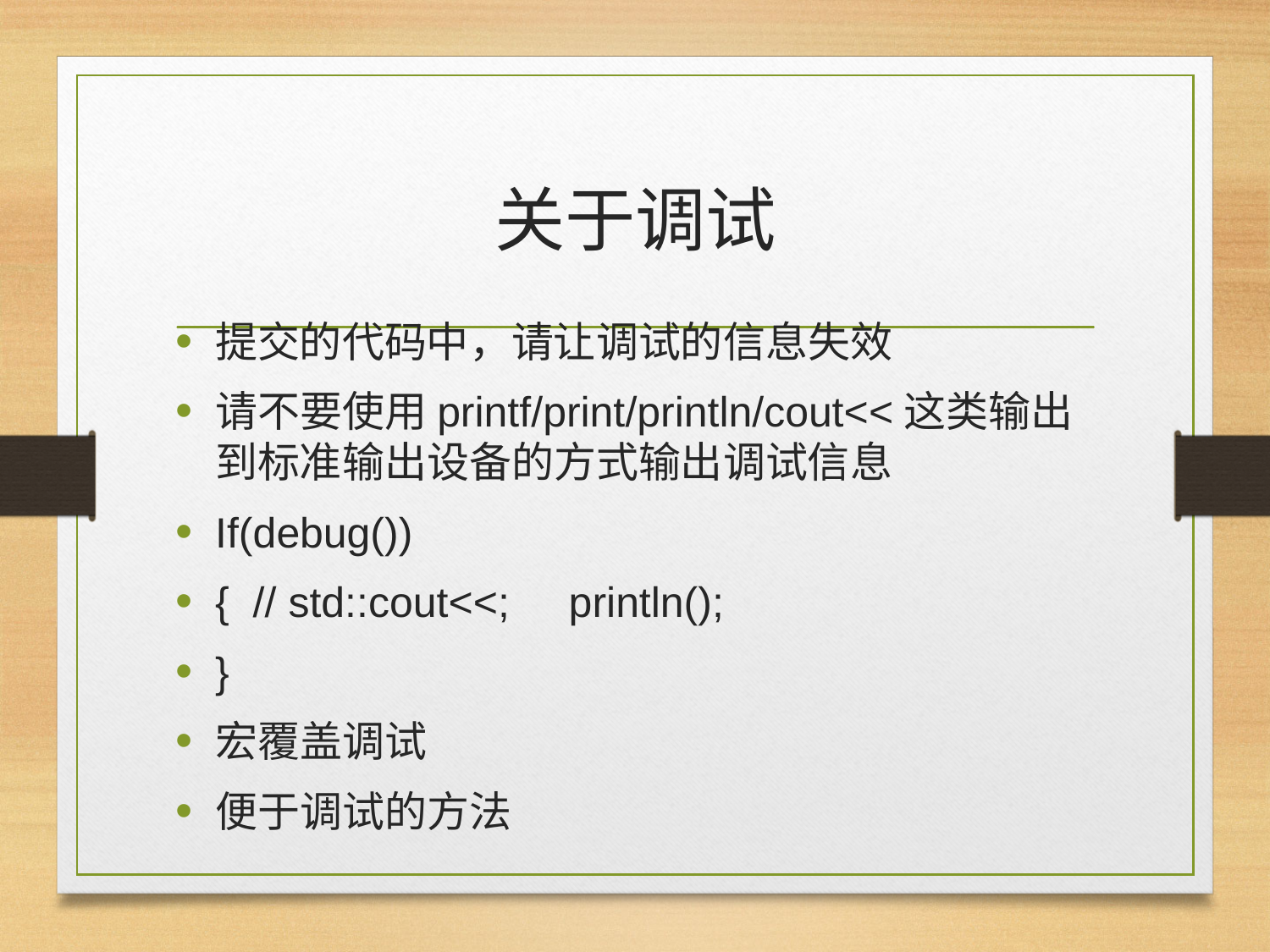

# 关于调试
提交的代码中，请让调试的信息失效
请不要使用printf/print/println/cout<<这类输出到标准输出设备的方式输出调试信息
If(debug())
{  // std::cout<<;     println();
}
宏覆盖调试
便于调试的方法